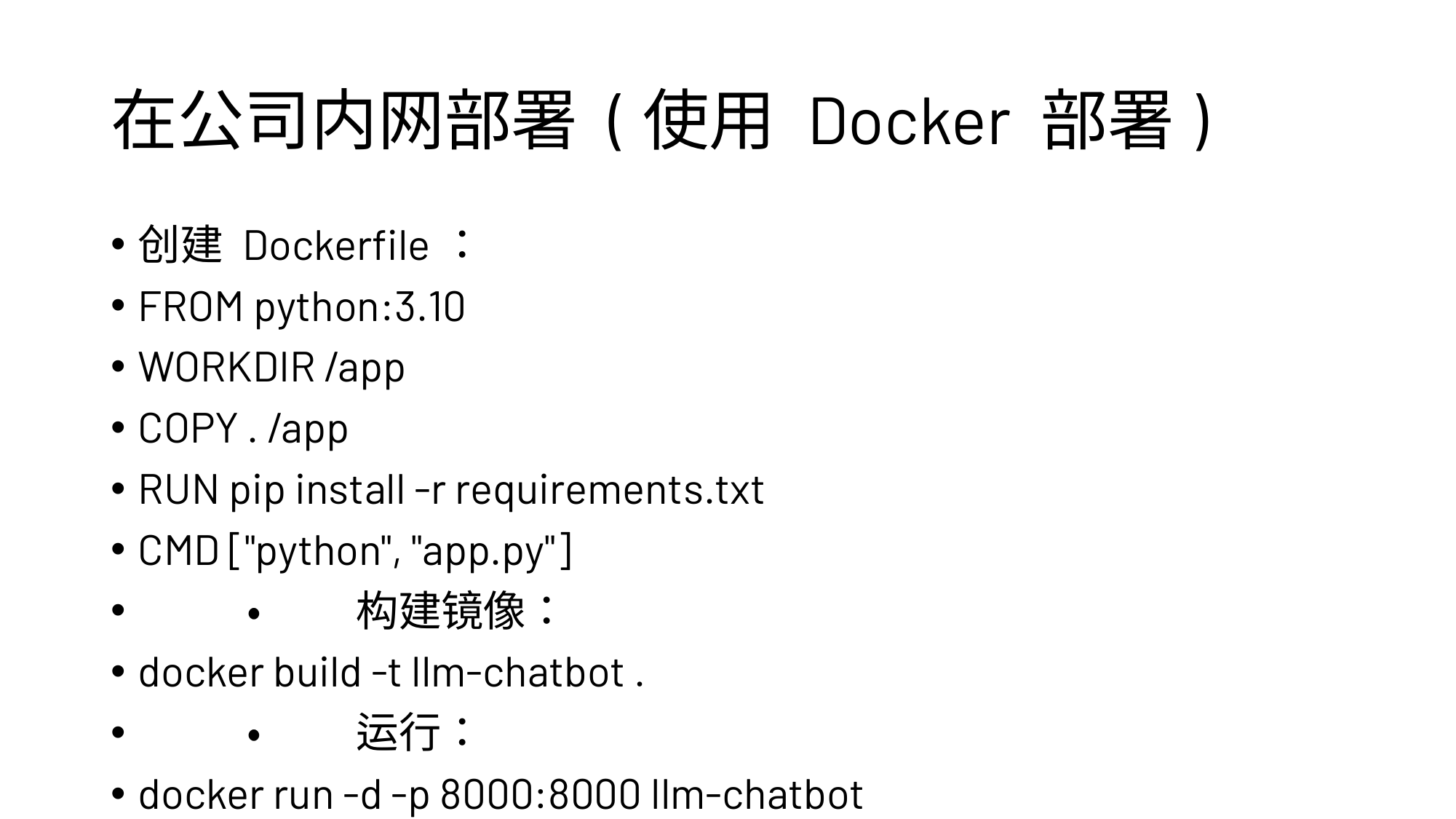

# 在公司内网部署 (使用 Docker 部署)
创建 Dockerfile：
FROM python:3.10
WORKDIR /app
COPY . /app
RUN pip install -r requirements.txt
CMD ["python", "app.py"]
	•	构建镜像：
docker build -t llm-chatbot .
	•	运行：
docker run -d -p 8000:8000 llm-chatbot
	•	内部访问
	•	让公司 IT 部门开放 http://your-server-ip:8000
	•	或者用 Nginx 反向代理，提供安全访问
这样，你就可以在公司本地部署一个 LLM 对话助手，并通过 API 让其他应用集成它。